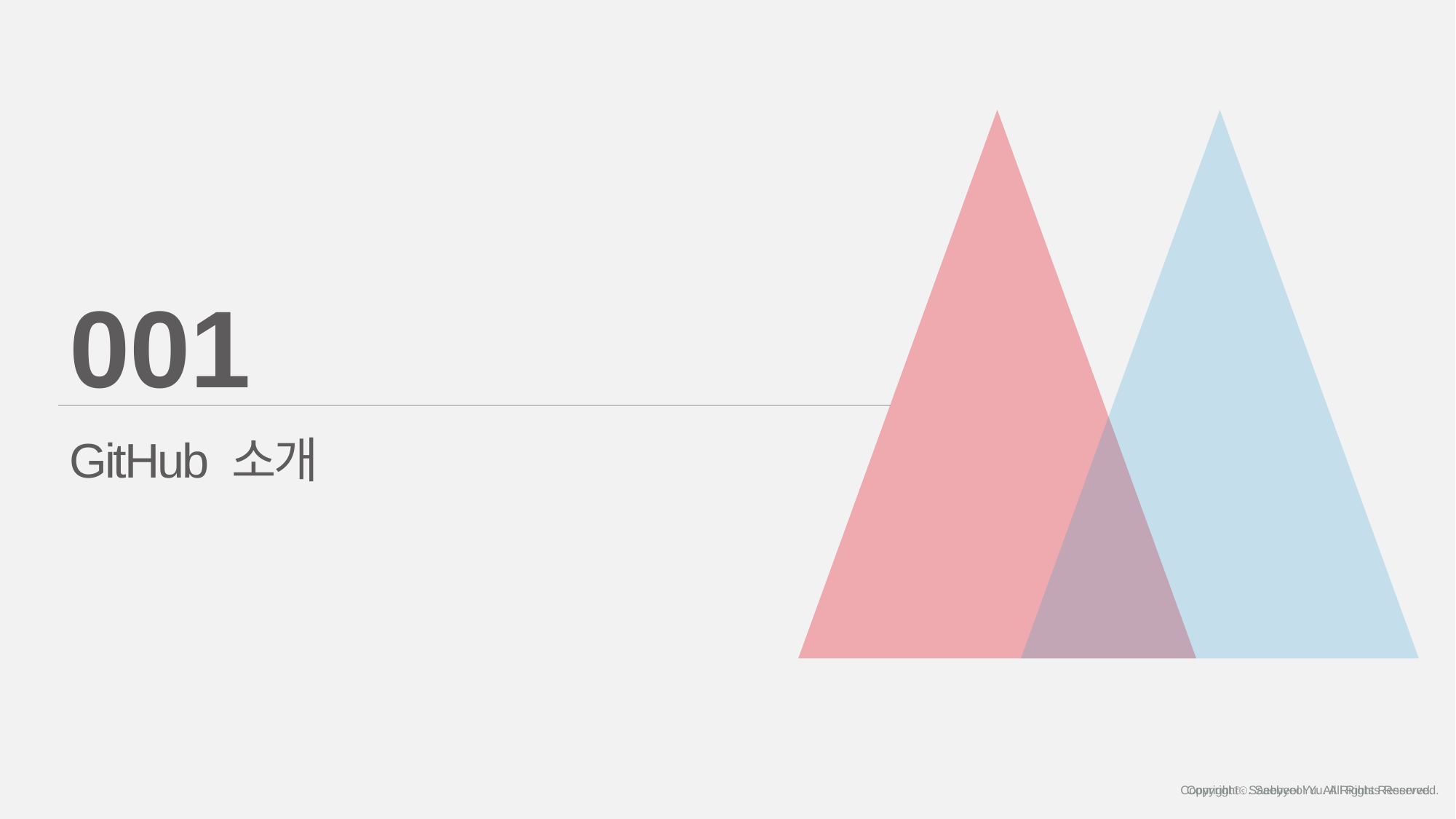

001
GitHub 소개
Copyrightⓒ. Saebyeol Yu. All Rights Reserved.